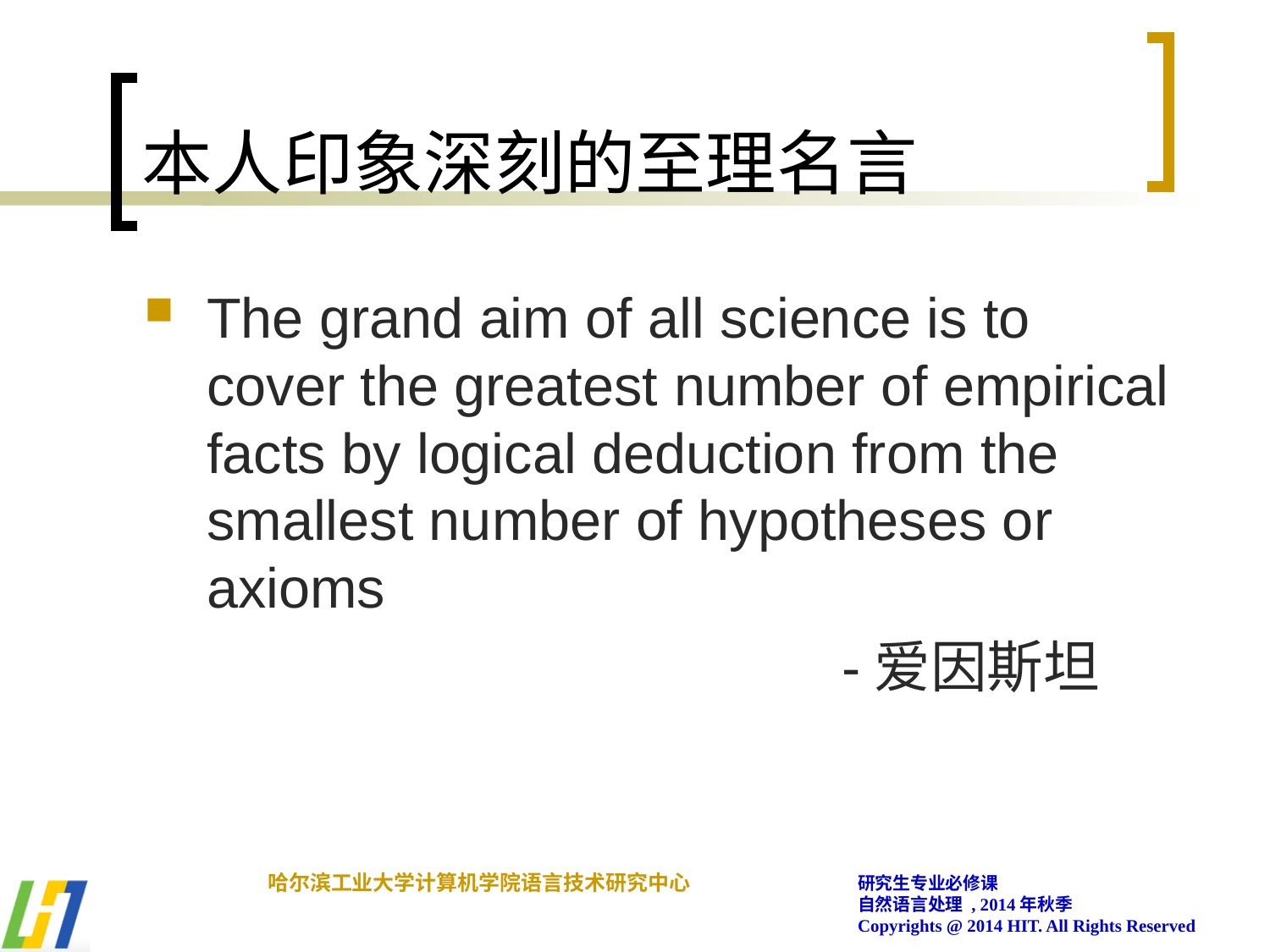

# 本人印象深刻的至理名言
The grand aim of all science is to cover the greatest number of empirical facts by logical deduction from the smallest number of hypotheses or axioms
						-爱因斯坦
哈尔滨工业大学计算机学院语言技术研究中心
研究生专业必修课
自然语言处理 , 2014年秋季
Copyrights @ 2014 HIT. All Rights Reserved